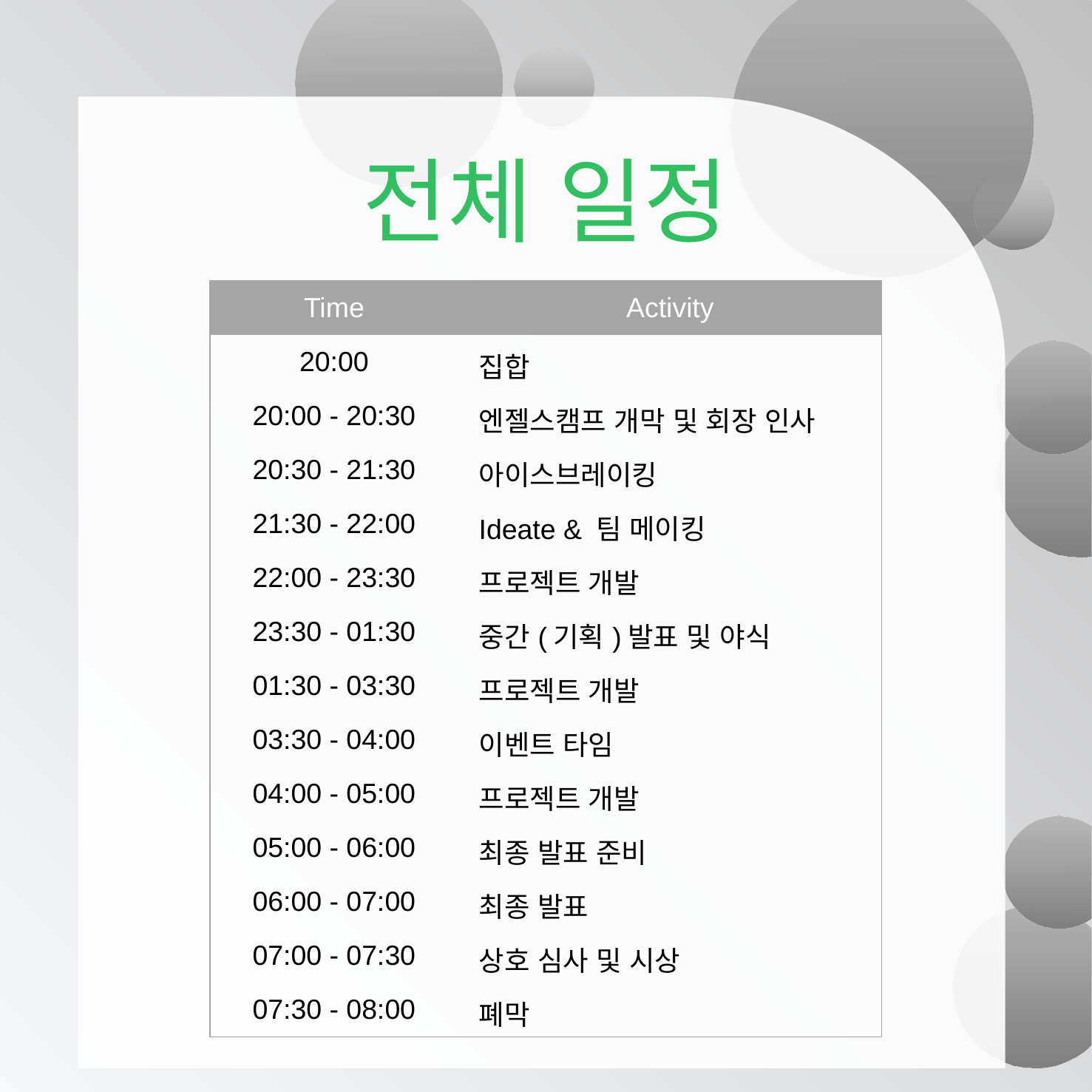

전체 일정

| Time | Activity |
| --- | --- |
| 20:00 | 집합 |
| 20:00 - 20:30 | 엔젤스캠프 개막 및 회장 인사 |
| 20:30 - 21:30 | 아이스브레이킹 |
| 21:30 - 22:00 | Ideate & 팀 메이킹 |
| 22:00 - 23:30 | 프로젝트 개발 |
| 23:30 - 01:30 | 중간(기획)발표 및 야식 |
| 01:30 - 03:30 | 프로젝트 개발 |
| 03:30 - 04:00 | 이벤트 타임 |
| 04:00 - 05:00 | 프로젝트 개발 |
| 05:00 - 06:00 | 최종 발표 준비 |
| 06:00 - 07:00 | 최종 발표 |
| 07:00 - 07:30 | 상호 심사 및 시상 |
| 07:30 - 08:00 | 폐막 |